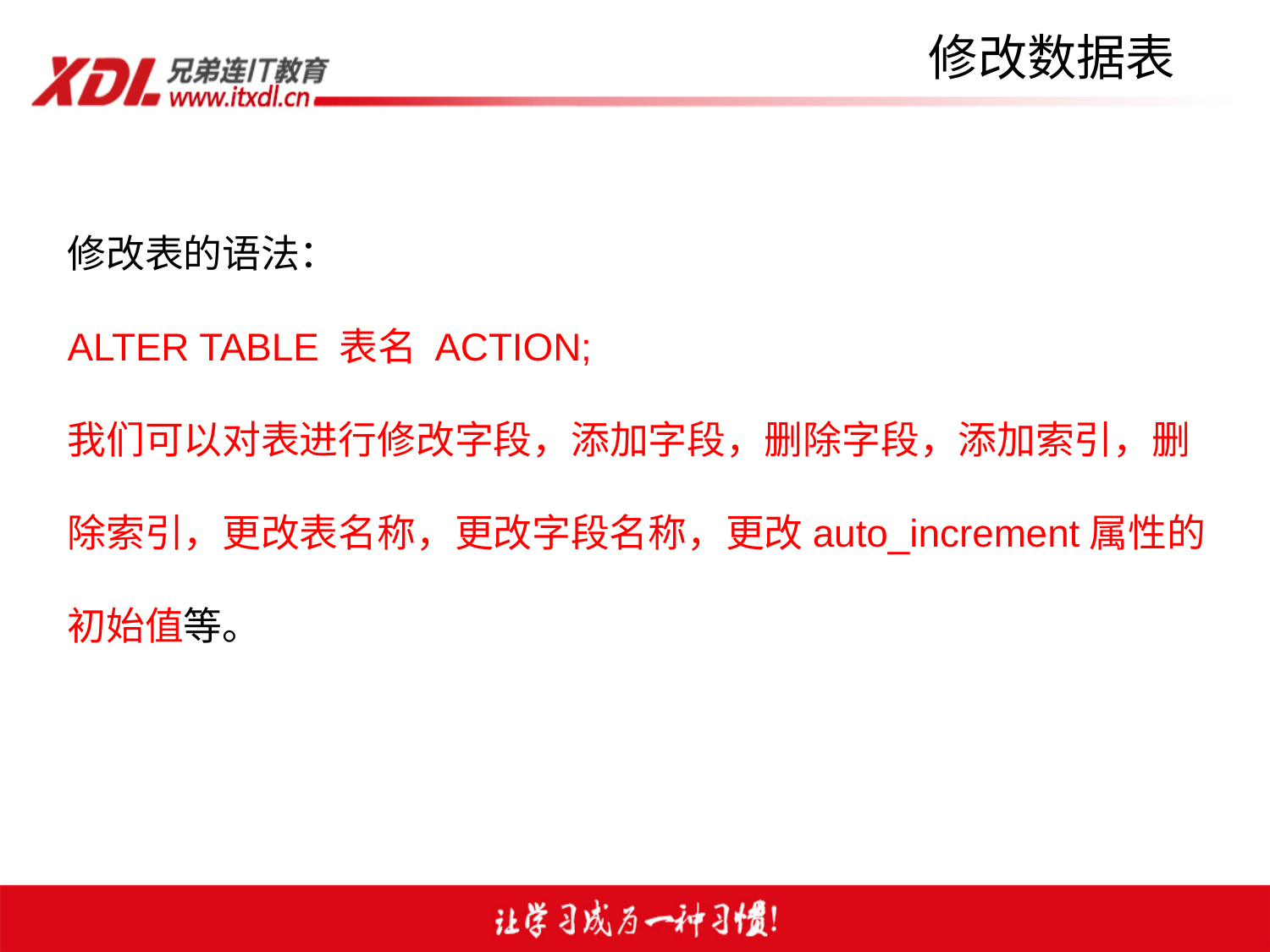

# 修改数据表
修改表的语法：
ALTER TABLE 表名 ACTION;
我们可以对表进行修改字段，添加字段，删除字段，添加索引，删除索引，更改表名称，更改字段名称，更改auto_increment属性的初始值等。